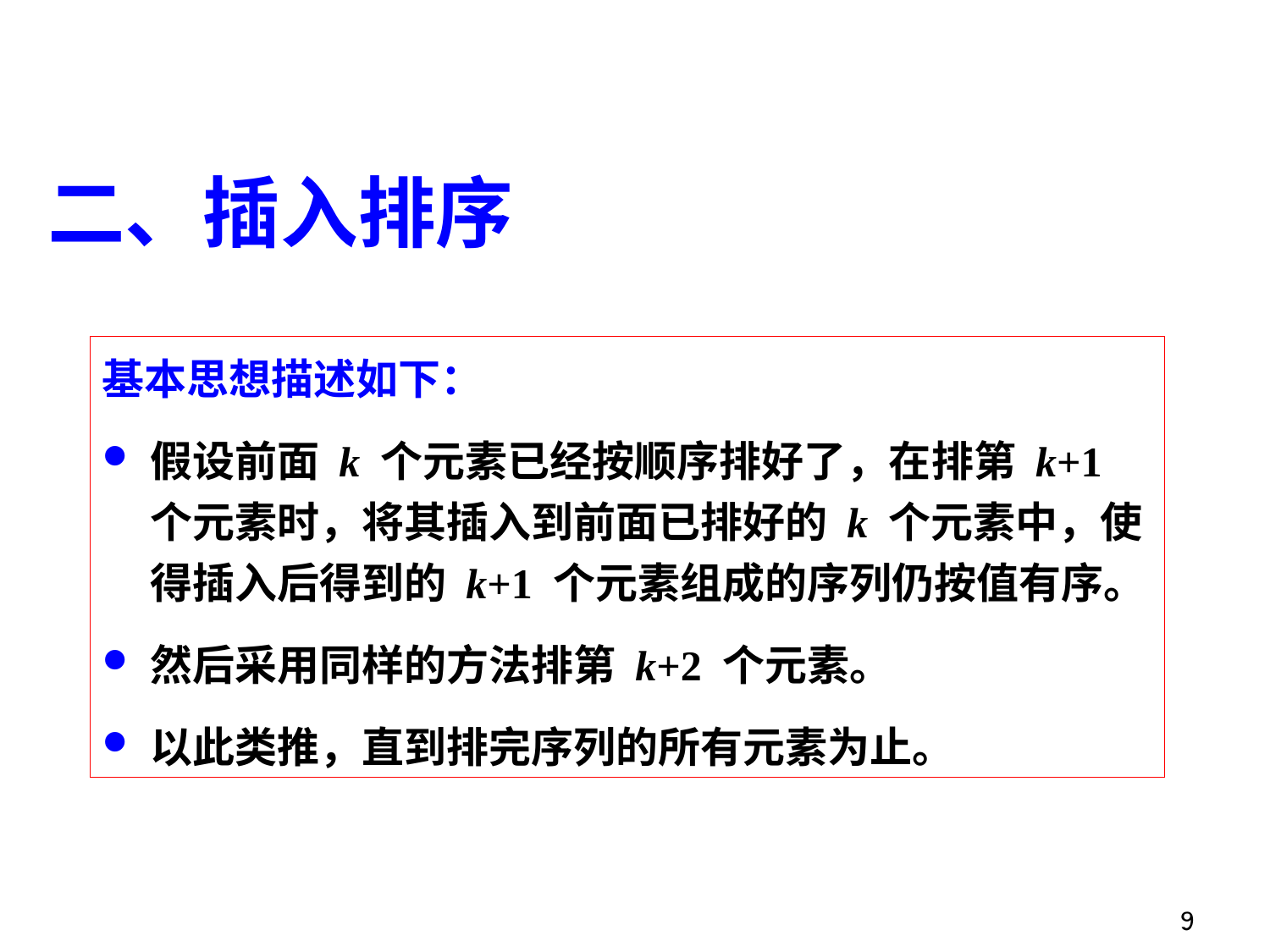

# 二、插入排序
基本思想描述如下：
假设前面 k 个元素已经按顺序排好了，在排第 k+1 个元素时，将其插入到前面已排好的 k 个元素中，使得插入后得到的 k+1 个元素组成的序列仍按值有序。
然后采用同样的方法排第 k+2 个元素。
以此类推，直到排完序列的所有元素为止。
9